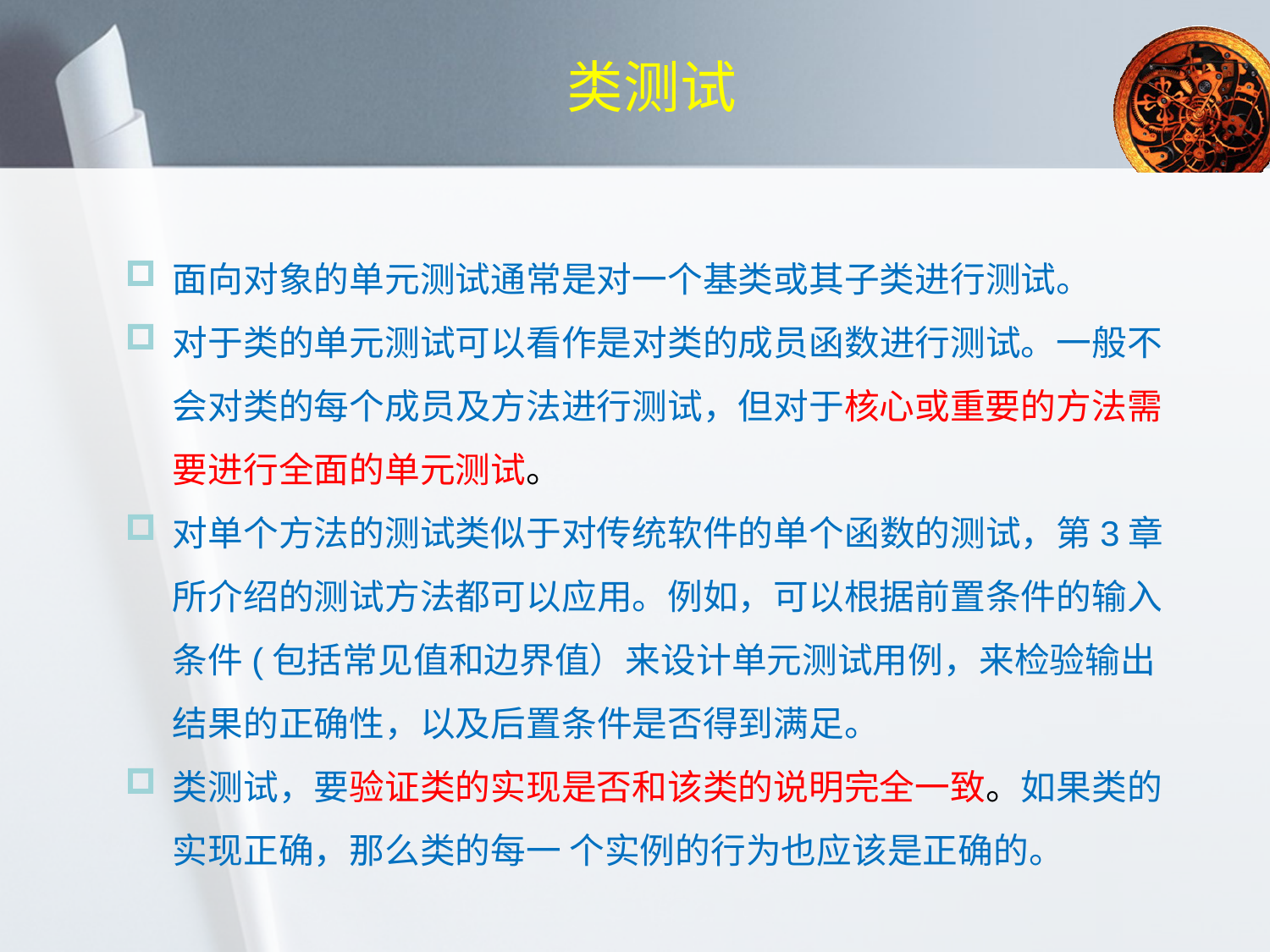

# 类测试
面向对象的单元测试通常是对一个基类或其子类进行测试。
对于类的单元测试可以看作是对类的成员函数进行测试。一般不会对类的每个成员及方法进行测试，但对于核心或重要的方法需要进行全面的单元测试。
对单个方法的测试类似于对传统软件的单个函数的测试，第3章所介绍的测试方法都可以应用。例如，可以根据前置条件的输入条件(包括常见值和边界值）来设计单元测试用例，来检验输出结果的正确性，以及后置条件是否得到满足。
类测试，要验证类的实现是否和该类的说明完全一致。如果类的实现正确，那么类的每一 个实例的行为也应该是正确的。